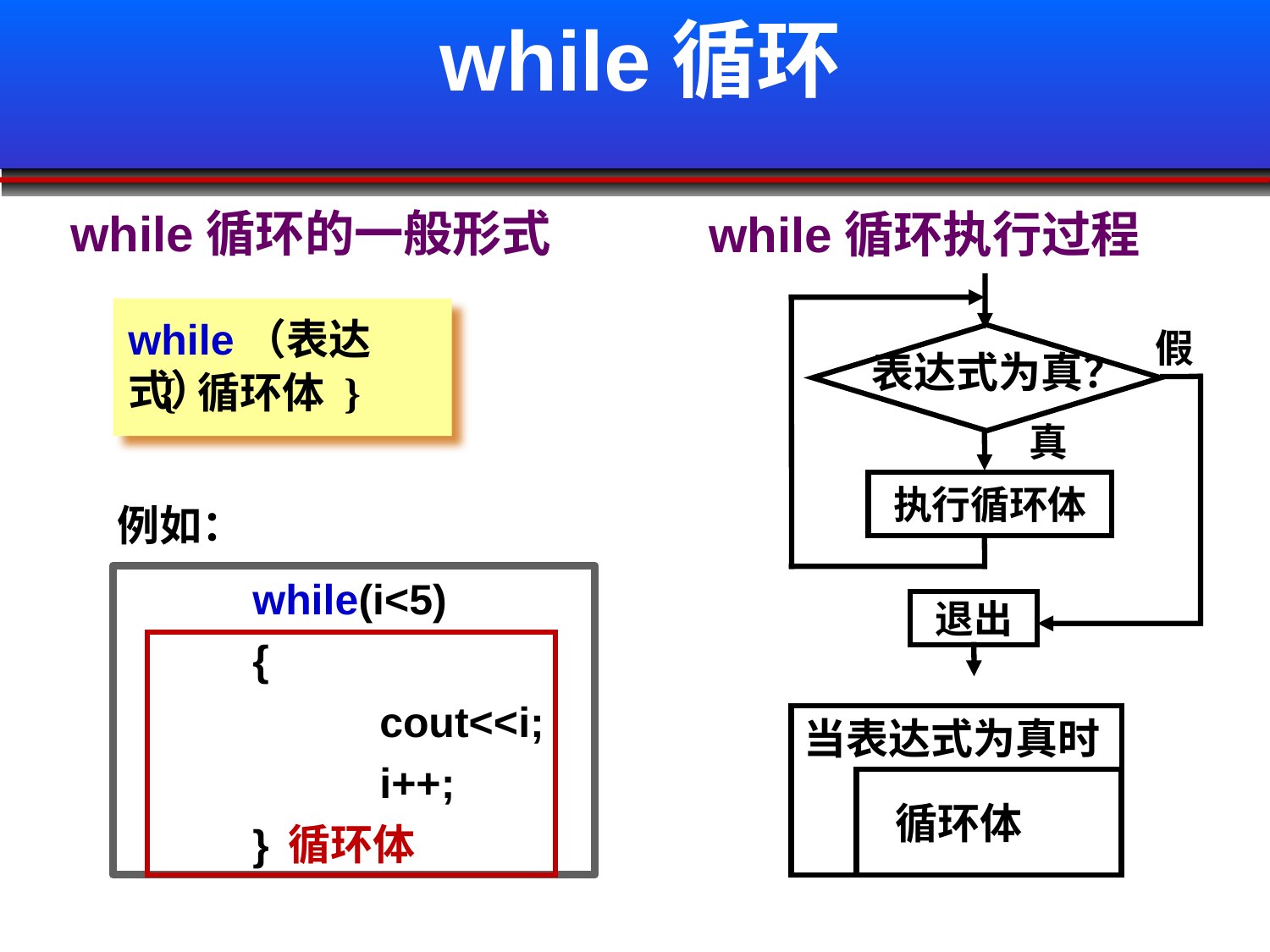

# while循环
 while循环的一般形式
 while循环执行过程

while（表达式）
假

表达式为真？
{ 循环体 }

真

执行循环体
 例如：

	while(i<5)
	{
		cout<<i;
		i++;
	}

退出

循环体

当表达式为真时

   循环体